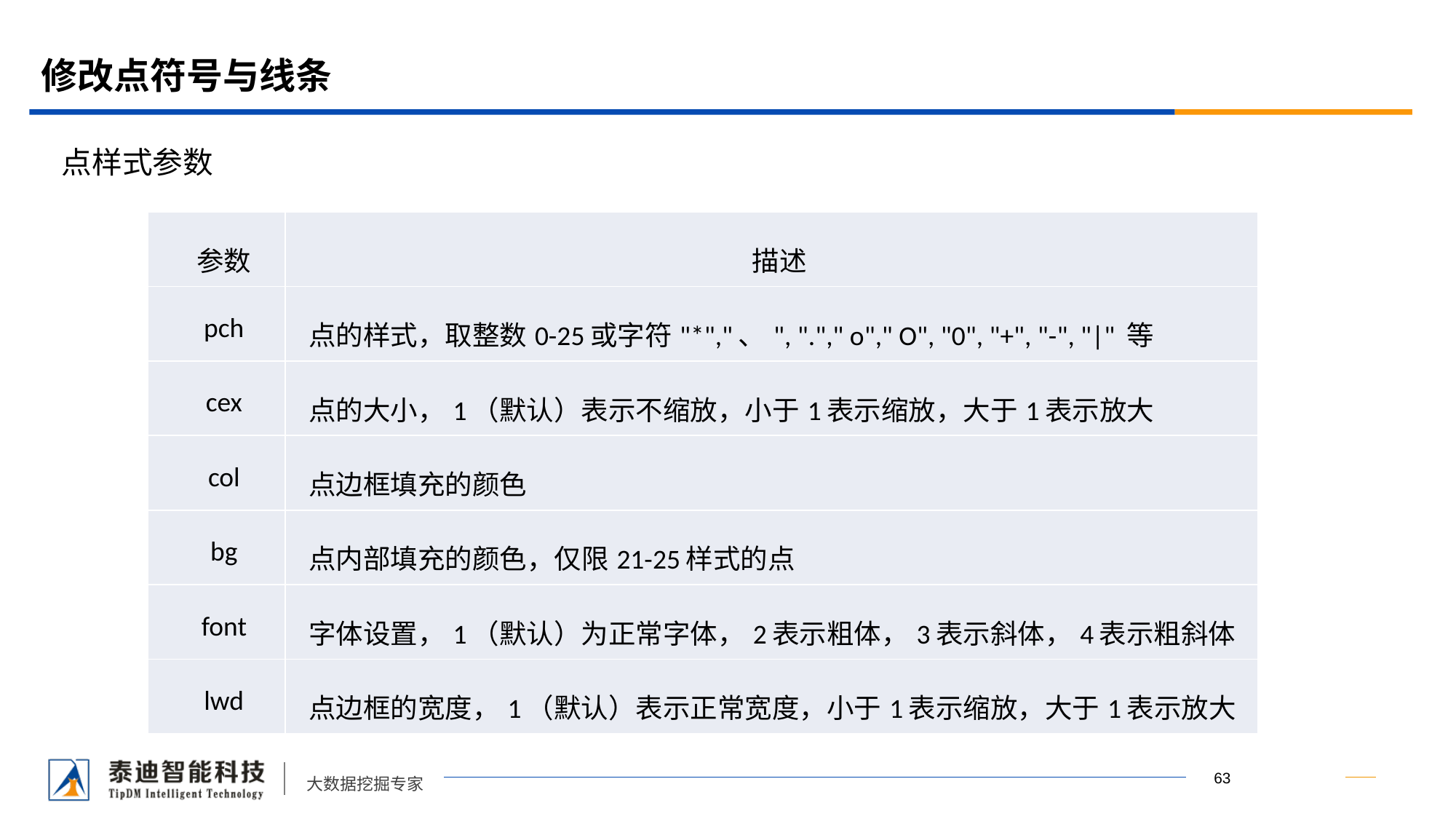

# 修改点符号与线条
点样式参数
| 参数 | 描述 |
| --- | --- |
| pch | 点的样式，取整数0-25或字符"\*","、", "."," o"," O", "0", "+", "-", "|" 等 |
| cex | 点的大小，1（默认）表示不缩放，小于1表示缩放，大于1表示放大 |
| col | 点边框填充的颜色 |
| bg | 点内部填充的颜色，仅限21-25样式的点 |
| font | 字体设置，1（默认）为正常字体，2表示粗体，3表示斜体，4表示粗斜体 |
| lwd | 点边框的宽度，1（默认）表示正常宽度，小于1表示缩放，大于1表示放大 |